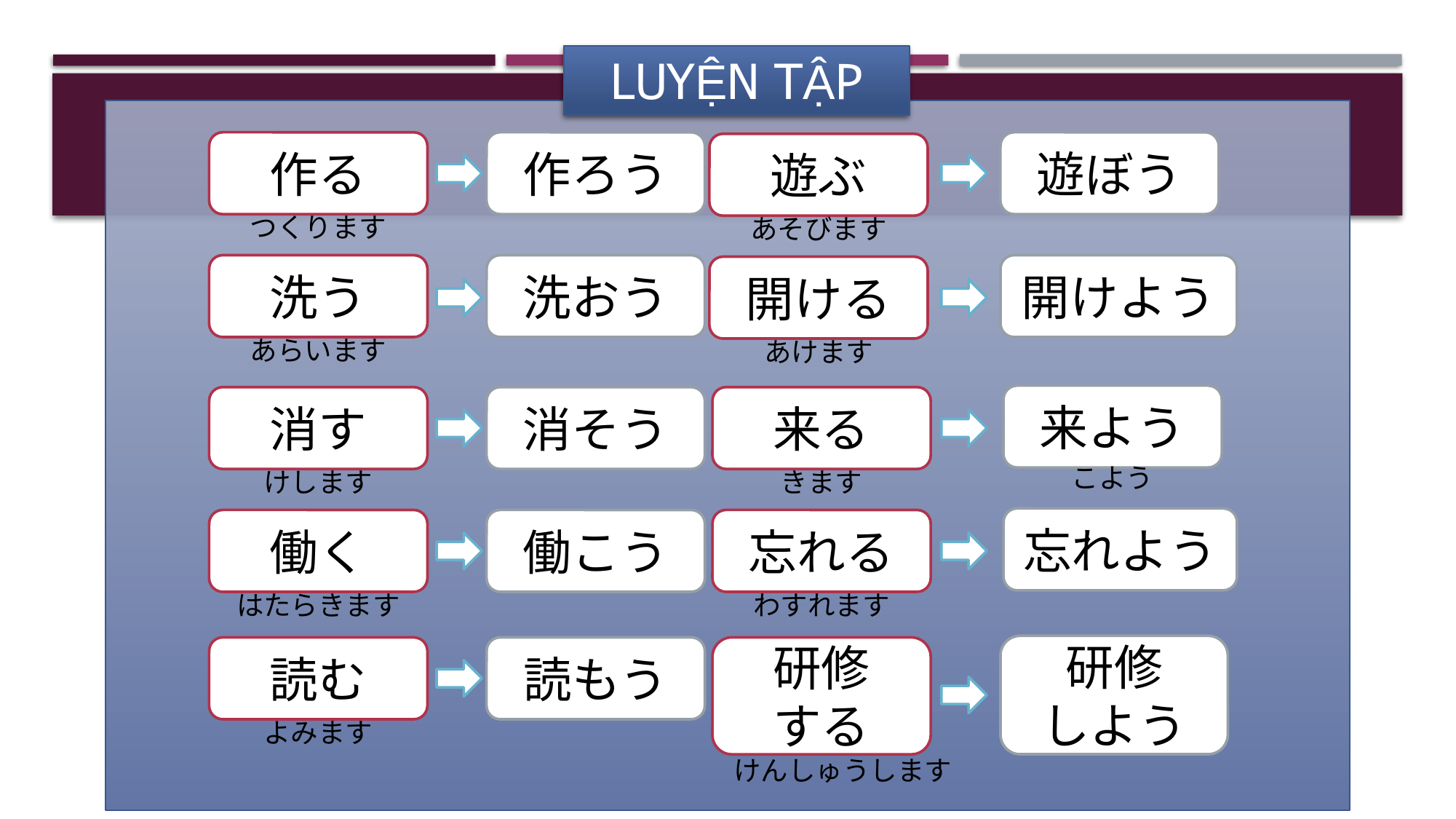

LUYỆN TẬP

作る
作ろう
遊ぼう
遊ぶ

つくります
あそびます
洗う
洗おう
開けよう
開ける

あらいます
あけます
来よう
消す
消そう
来る

こよう
けします
きます
忘れよう
働く
働こう
忘れる

はたらきます
わすれます
研修
しよう
読む
読もう
研修
する

よみます
けんしゅうします